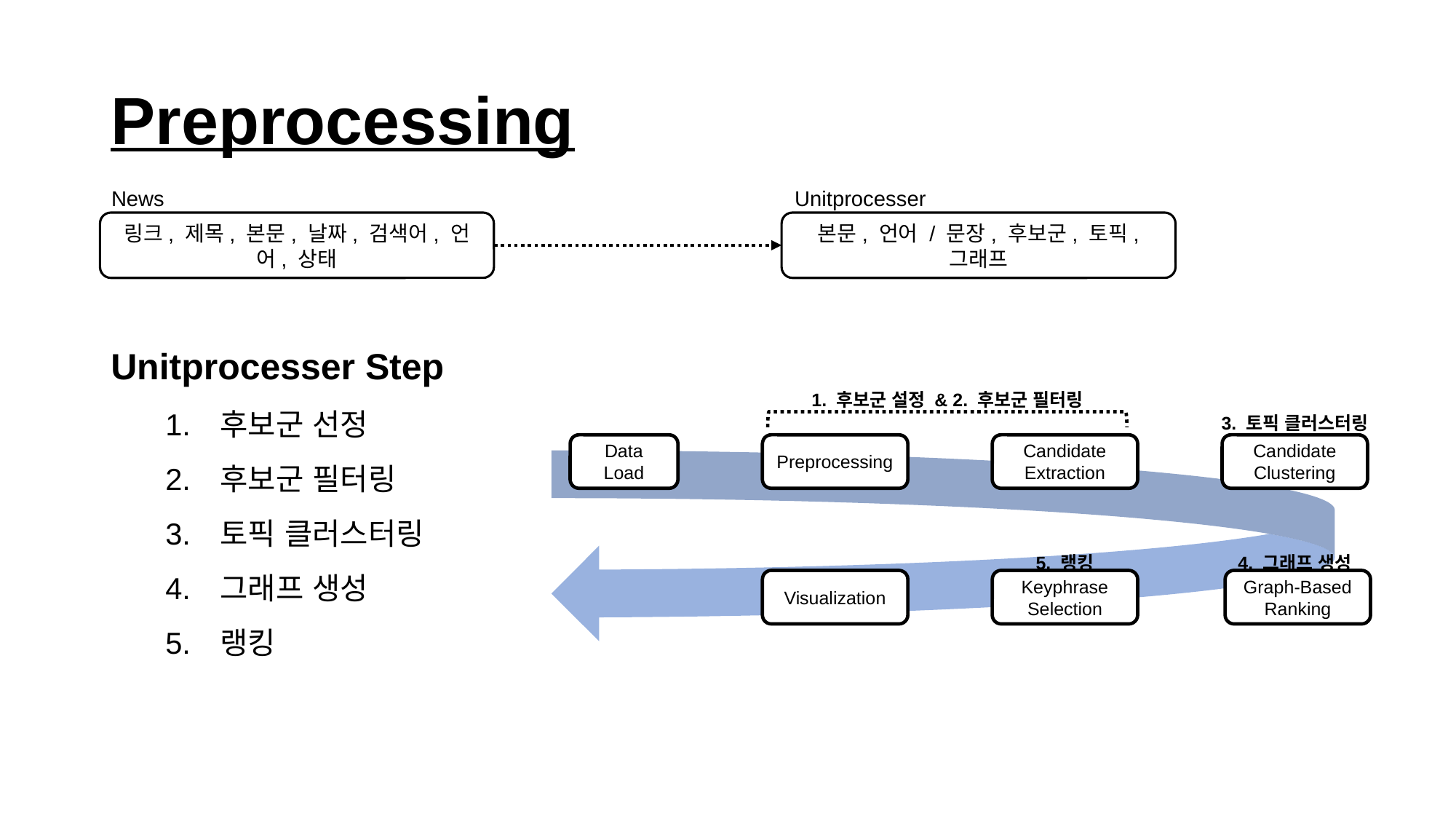

# Preprocessing
News
링크, 제목, 본문, 날짜, 검색어, 언어, 상태
Unitprocesser
본문, 언어 / 문장, 후보군, 토픽, 그래프

Unitprocesser Step
후보군 선정
후보군 필터링
토픽 클러스터링
그래프 생성
랭킹

1. 후보군 설정 & 2. 후보군 필터링
Candidate Clustering
Candidate Extraction
Data Load
Preprocessing

Visualization
Keyphrase Selection
Graph-Based Ranking
3. 토픽 클러스터링
5. 랭킹
4. 그래프 생성